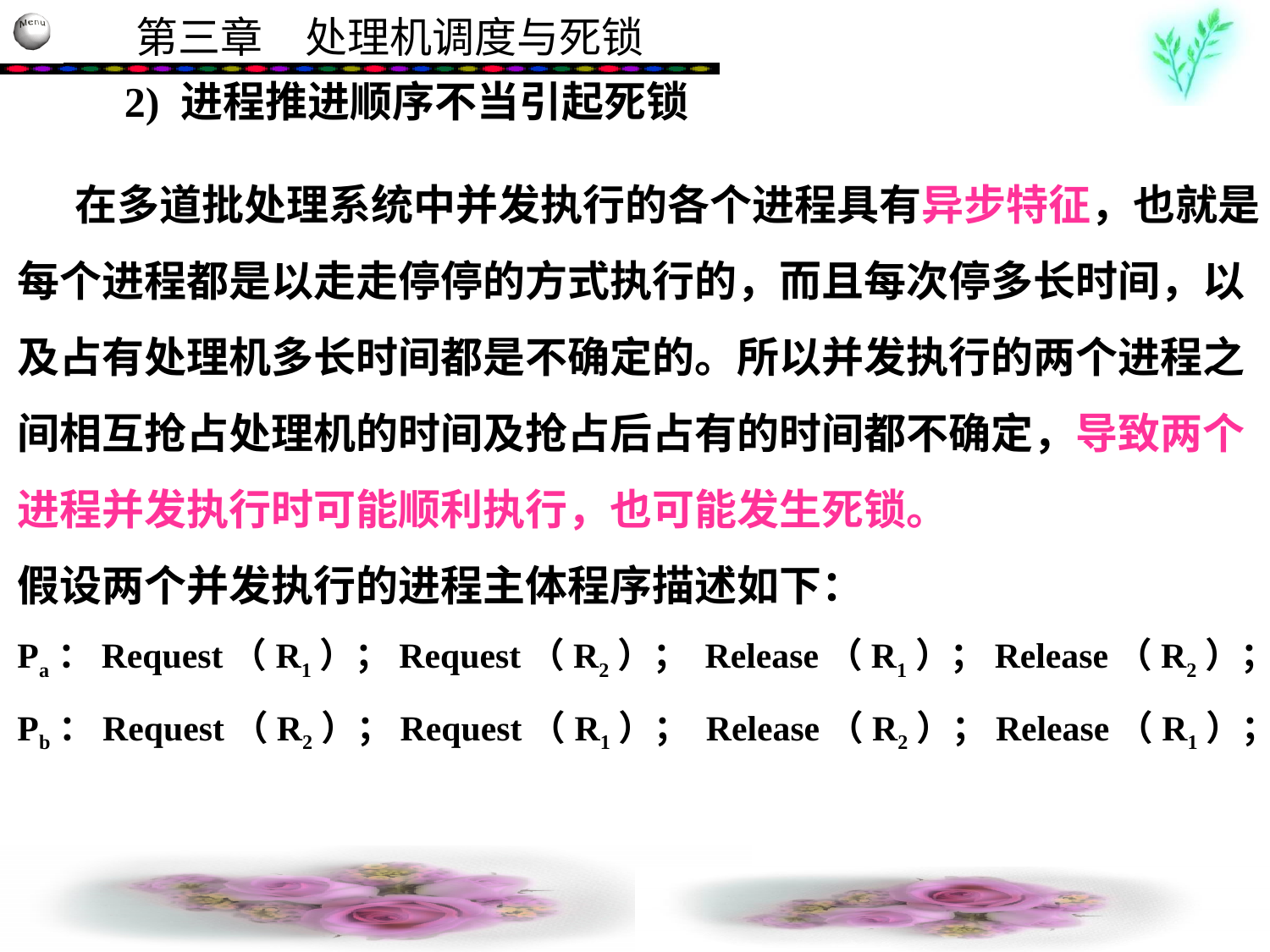

2) 进程推进顺序不当引起死锁
     在多道批处理系统中并发执行的各个进程具有异步特征，也就是每个进程都是以走走停停的方式执行的，而且每次停多长时间，以及占有处理机多长时间都是不确定的。所以并发执行的两个进程之间相互抢占处理机的时间及抢占后占有的时间都不确定，导致两个进程并发执行时可能顺利执行，也可能发生死锁。
假设两个并发执行的进程主体程序描述如下：
Pa：Request（R1）；Request（R2）； Release（R1）；Release（R2）；
Pb：Request（R2）；Request（R1）； Release（R2）；Release（R1）；